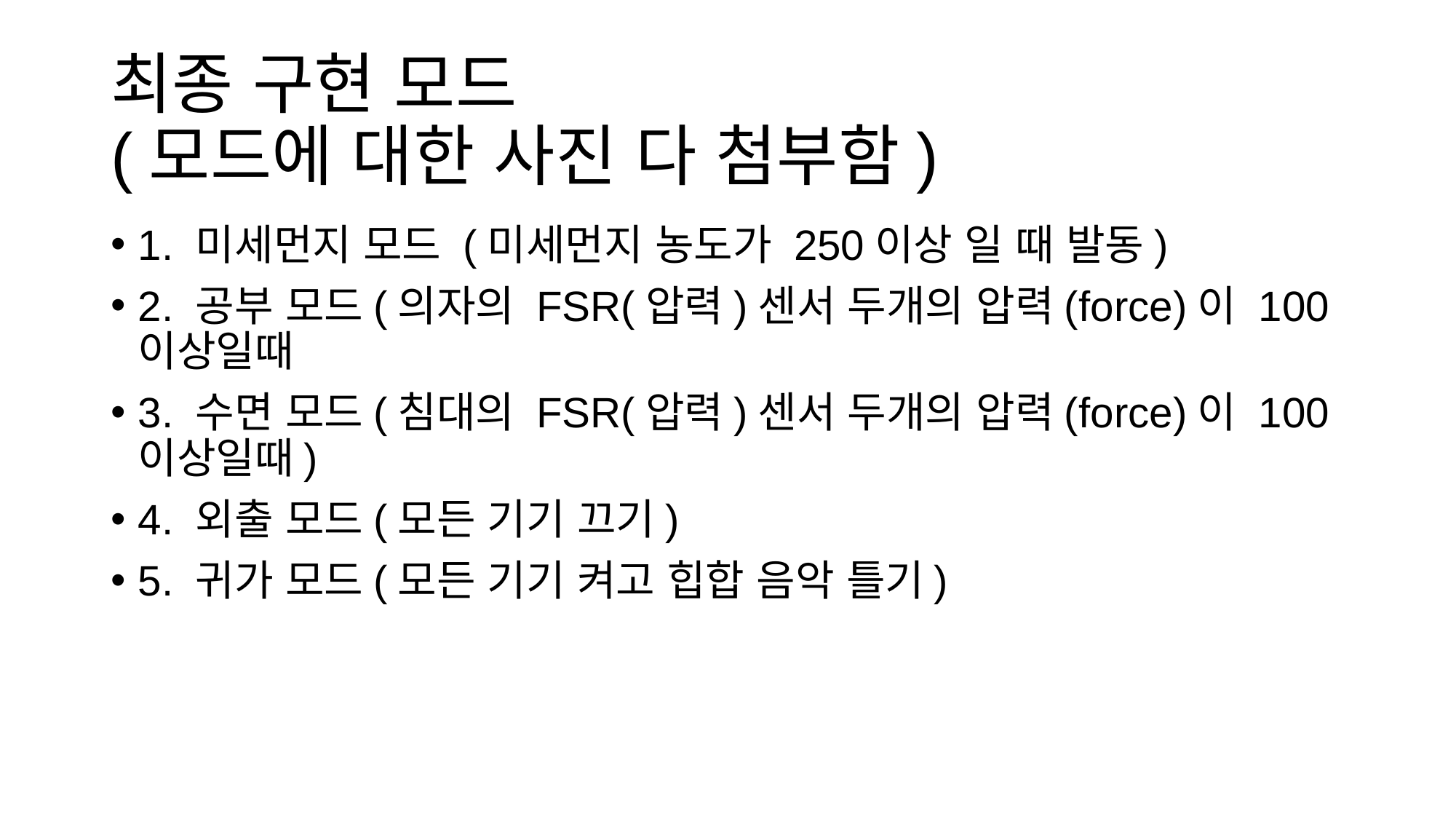

# 최종 구현 모드 (모드에 대한 사진 다 첨부함)
1. 미세먼지 모드 (미세먼지 농도가 250이상 일 때 발동)
2. 공부 모드(의자의 FSR(압력)센서 두개의 압력(force)이 100이상일때
3. 수면 모드(침대의 FSR(압력)센서 두개의 압력(force)이 100이상일때)
4. 외출 모드(모든 기기 끄기)
5. 귀가 모드(모든 기기 켜고 힙합 음악 틀기)